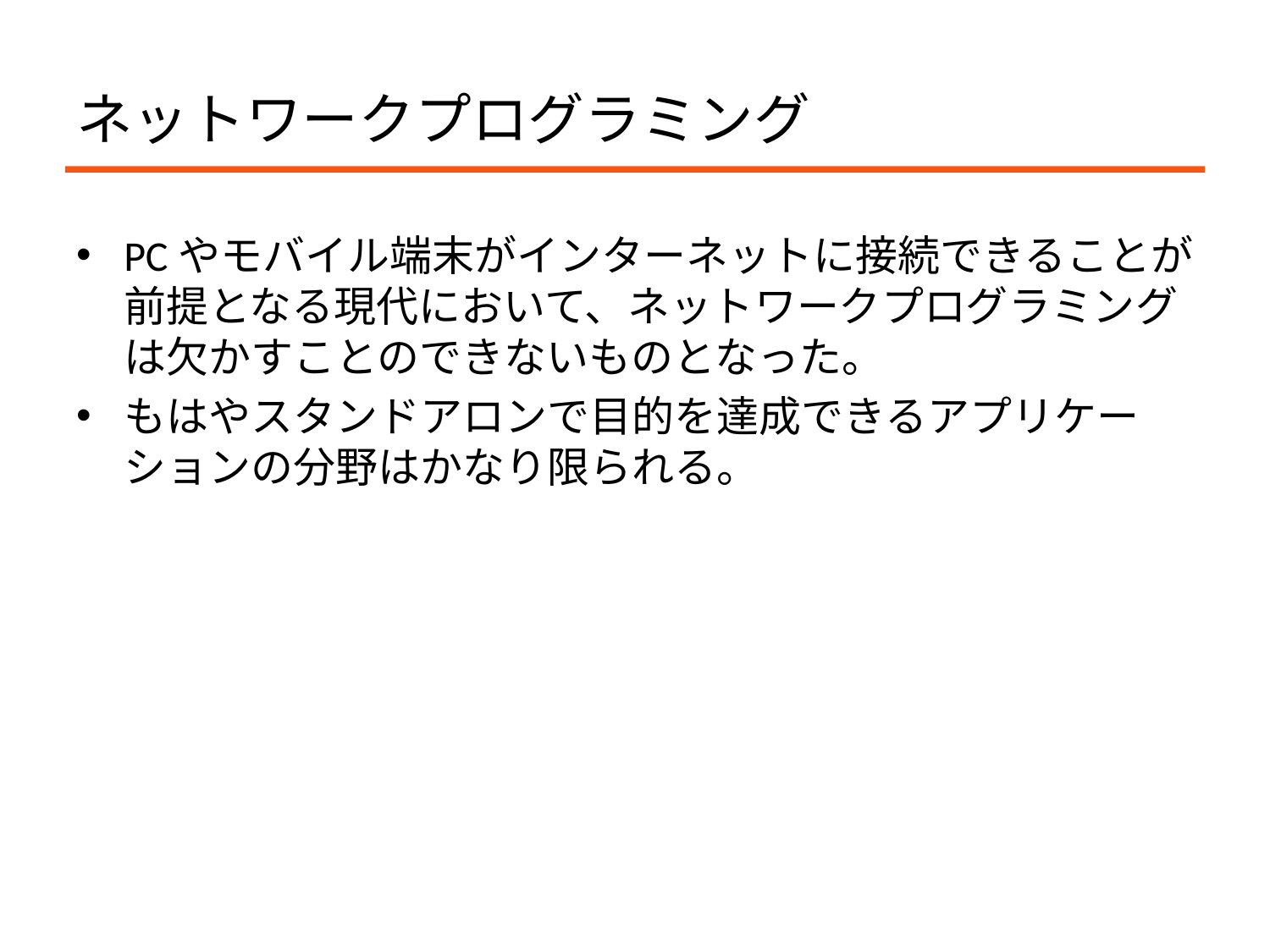

# ネットワークプログラミング
PCやモバイル端末がインターネットに接続できることが前提となる現代において、ネットワークプログラミングは欠かすことのできないものとなった。
もはやスタンドアロンで目的を達成できるアプリケーションの分野はかなり限られる。